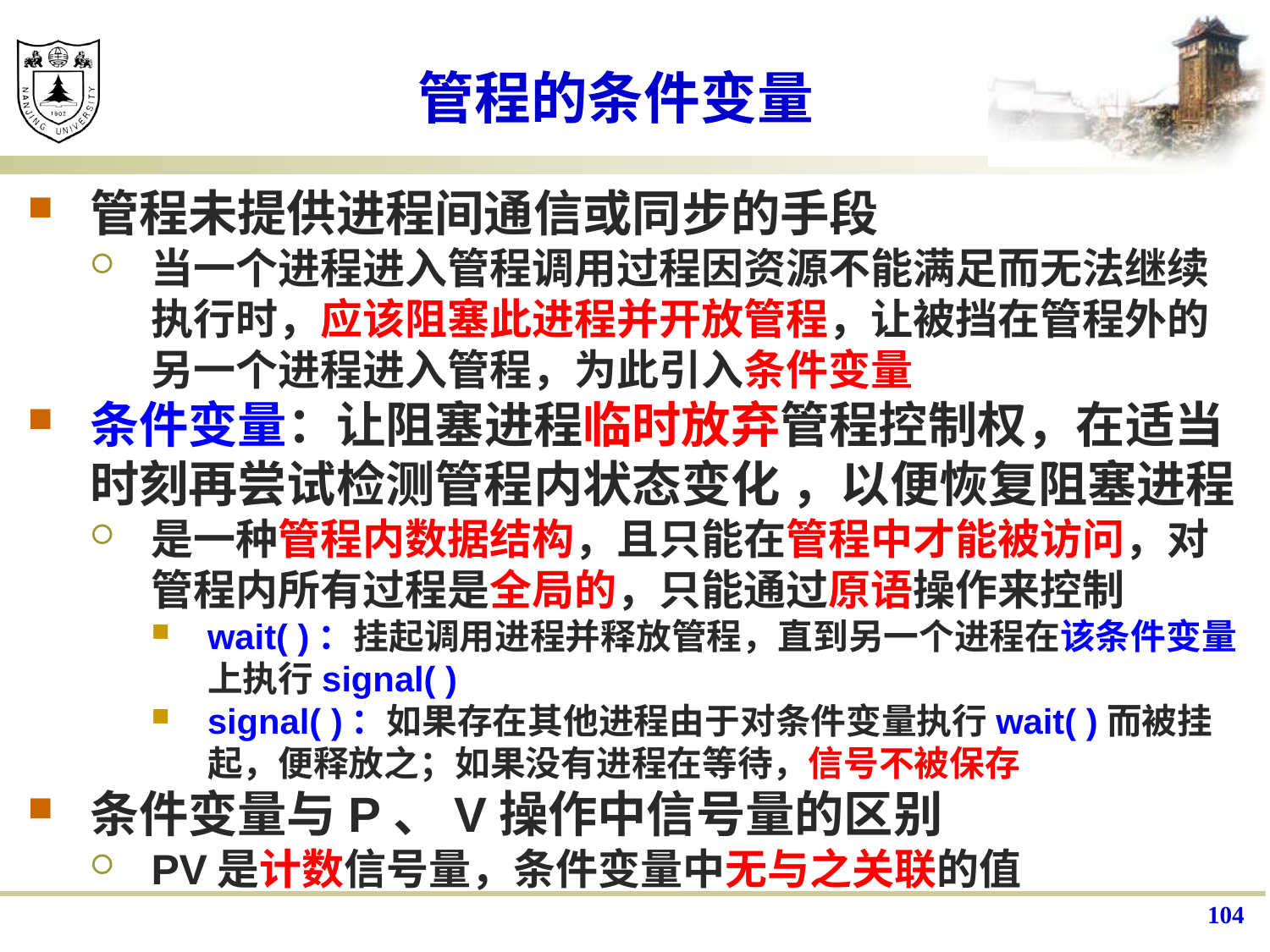

# 管程的条件变量
管程未提供进程间通信或同步的手段
当一个进程进入管程调用过程因资源不能满足而无法继续执行时，应该阻塞此进程并开放管程，让被挡在管程外的另一个进程进入管程，为此引入条件变量
条件变量：让阻塞进程临时放弃管程控制权，在适当时刻再尝试检测管程内状态变化 ，以便恢复阻塞进程
是一种管程内数据结构，且只能在管程中才能被访问，对管程内所有过程是全局的，只能通过原语操作来控制
wait( )：挂起调用进程并释放管程，直到另一个进程在该条件变量上执行signal( )
signal( )：如果存在其他进程由于对条件变量执行wait( )而被挂起，便释放之；如果没有进程在等待，信号不被保存
条件变量与P、V操作中信号量的区别
PV是计数信号量，条件变量中无与之关联的值

104